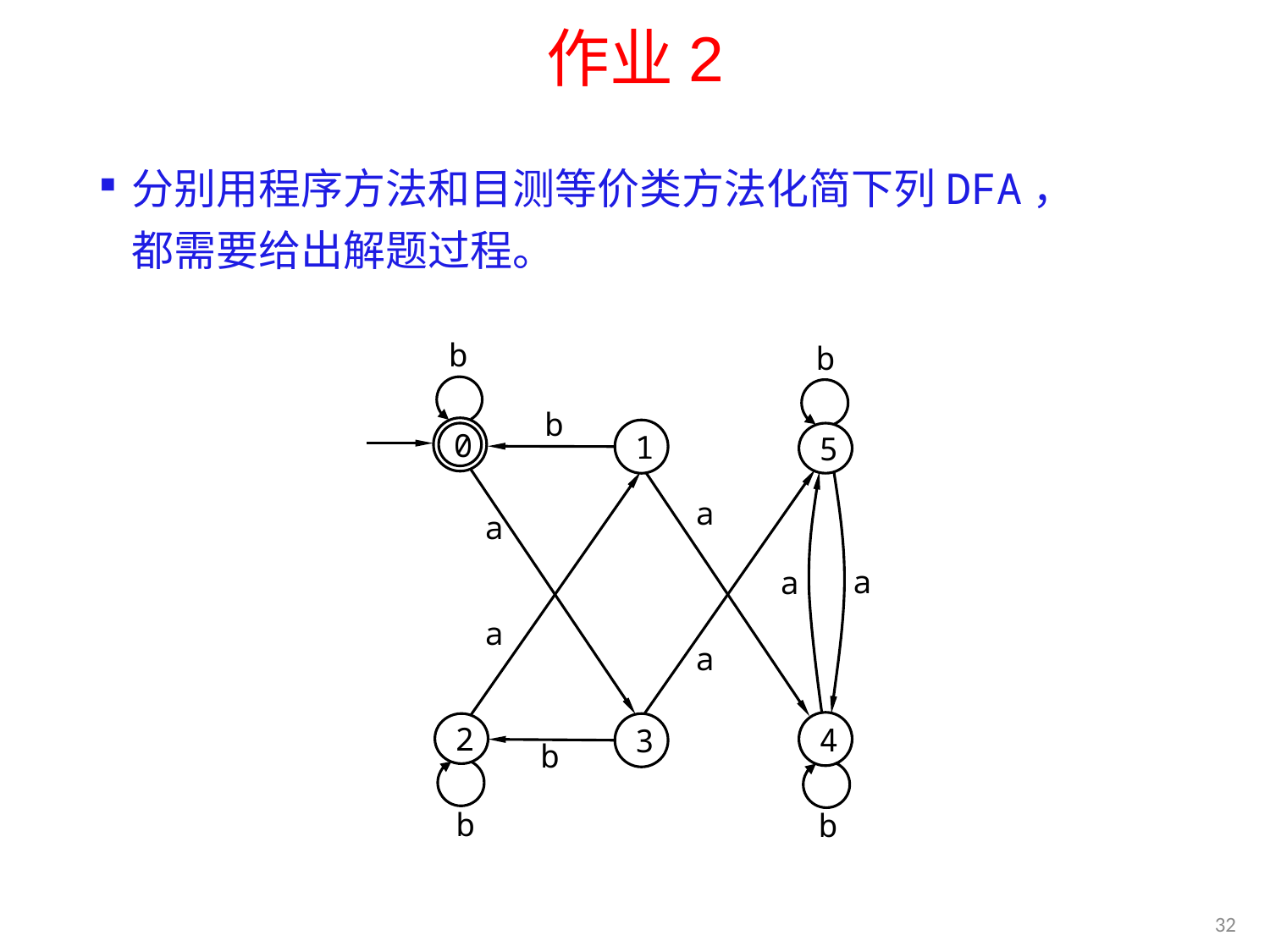

# 作业2
分别用程序方法和目测等价类方法化简下列DFA，都需要给出解题过程。
b
b

b
0

1
5

a
a
a
a
a
a
4
2
3
b

b
b
32